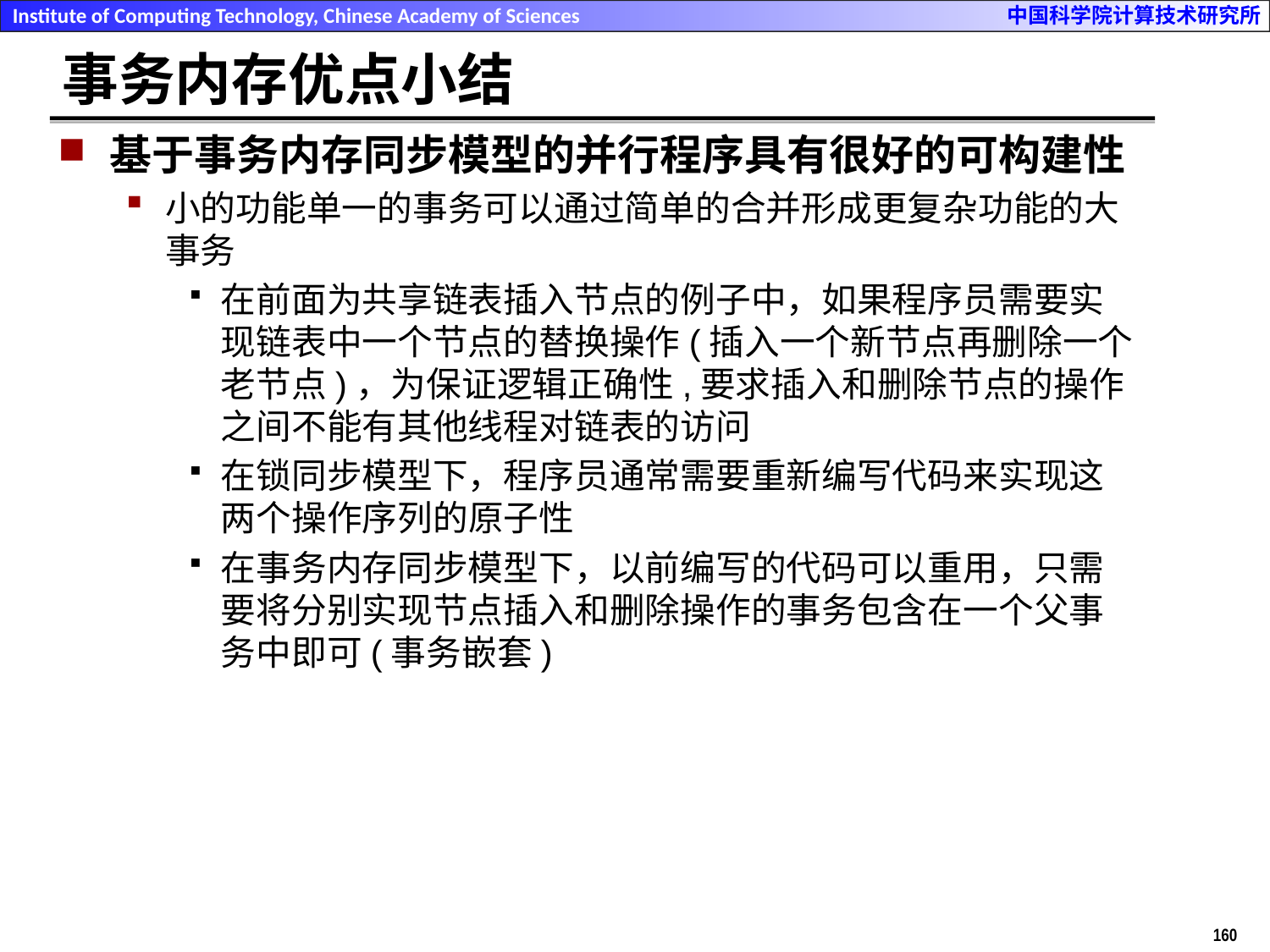

# 事务内存优点小结
基于事务内存同步模型的并行程序具有很好的可构建性
小的功能单一的事务可以通过简单的合并形成更复杂功能的大事务
在前面为共享链表插入节点的例子中，如果程序员需要实现链表中一个节点的替换操作(插入一个新节点再删除一个老节点)，为保证逻辑正确性,要求插入和删除节点的操作之间不能有其他线程对链表的访问
在锁同步模型下，程序员通常需要重新编写代码来实现这两个操作序列的原子性
在事务内存同步模型下，以前编写的代码可以重用，只需要将分别实现节点插入和删除操作的事务包含在一个父事务中即可(事务嵌套)